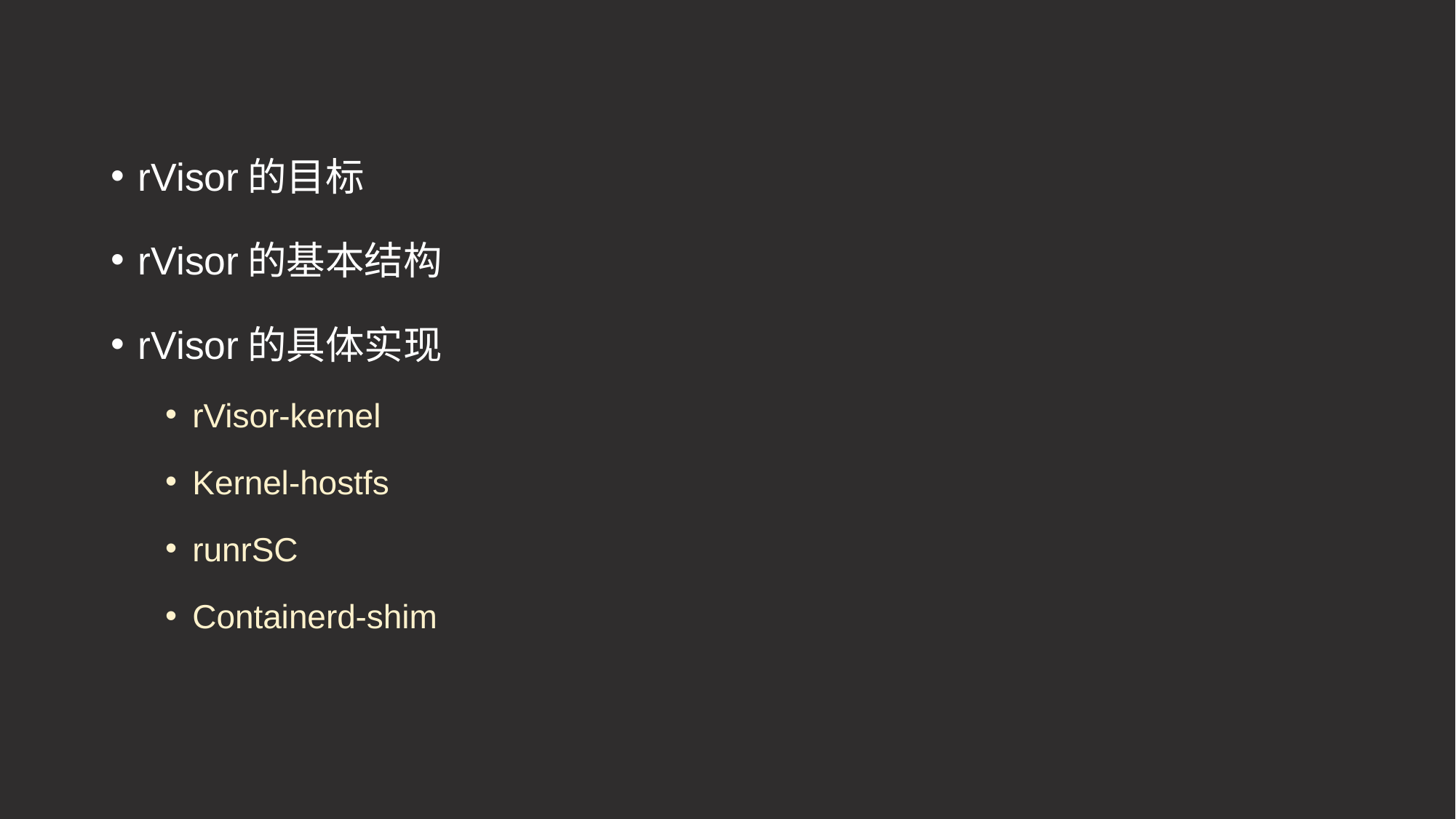

rVisor的目标
rVisor的基本结构
rVisor的具体实现
rVisor-kernel
Kernel-hostfs
runrSC
Containerd-shim